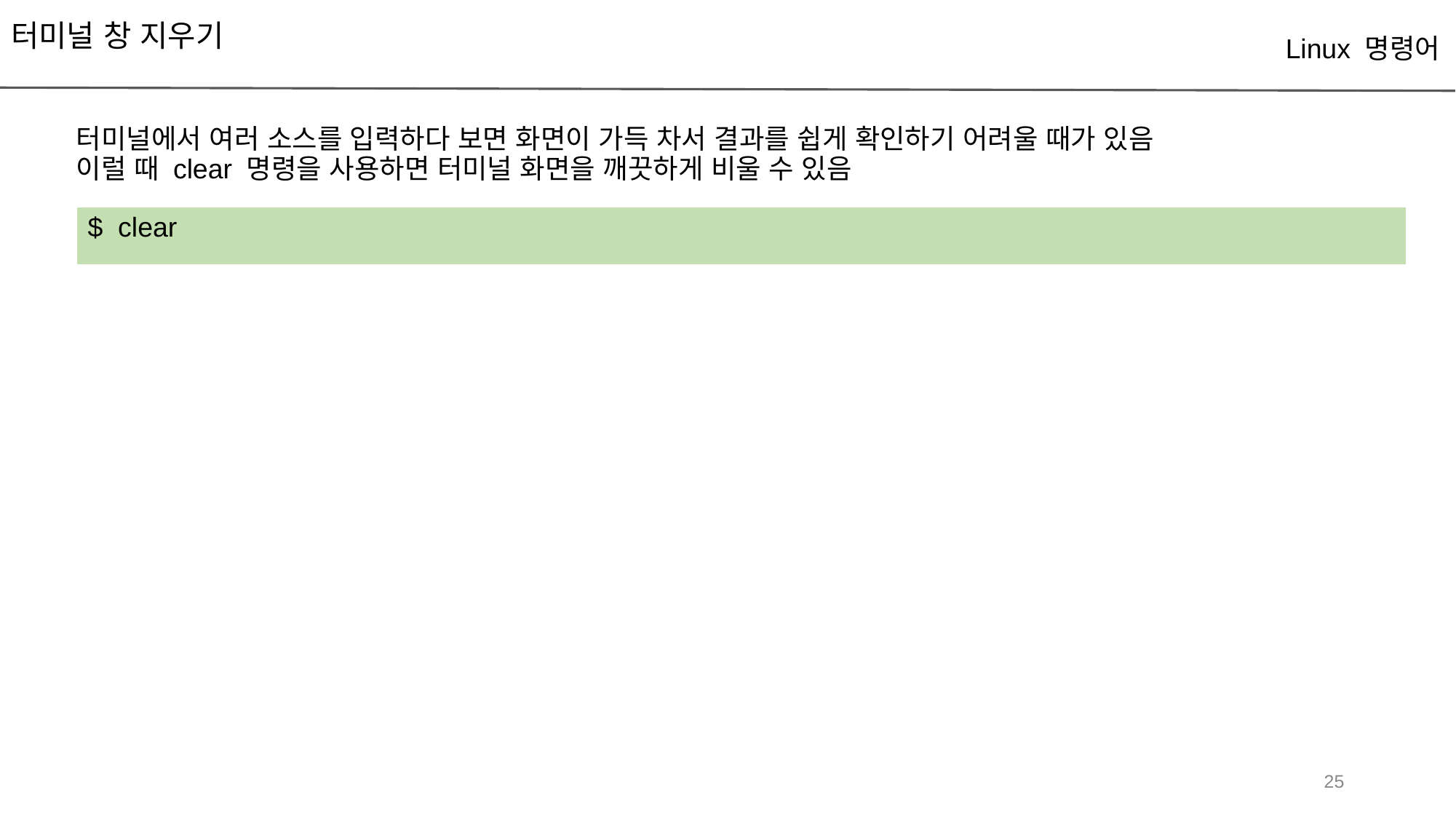

# 터미널 창 지우기
Linux 명령어
터미널에서 여러 소스를 입력하다 보면 화면이 가득 차서 결과를 쉽게 확인하기 어려울 때가 있음
이럴 때 clear 명령을 사용하면 터미널 화면을 깨끗하게 비울 수 있음
| $ clear |
| --- |
25